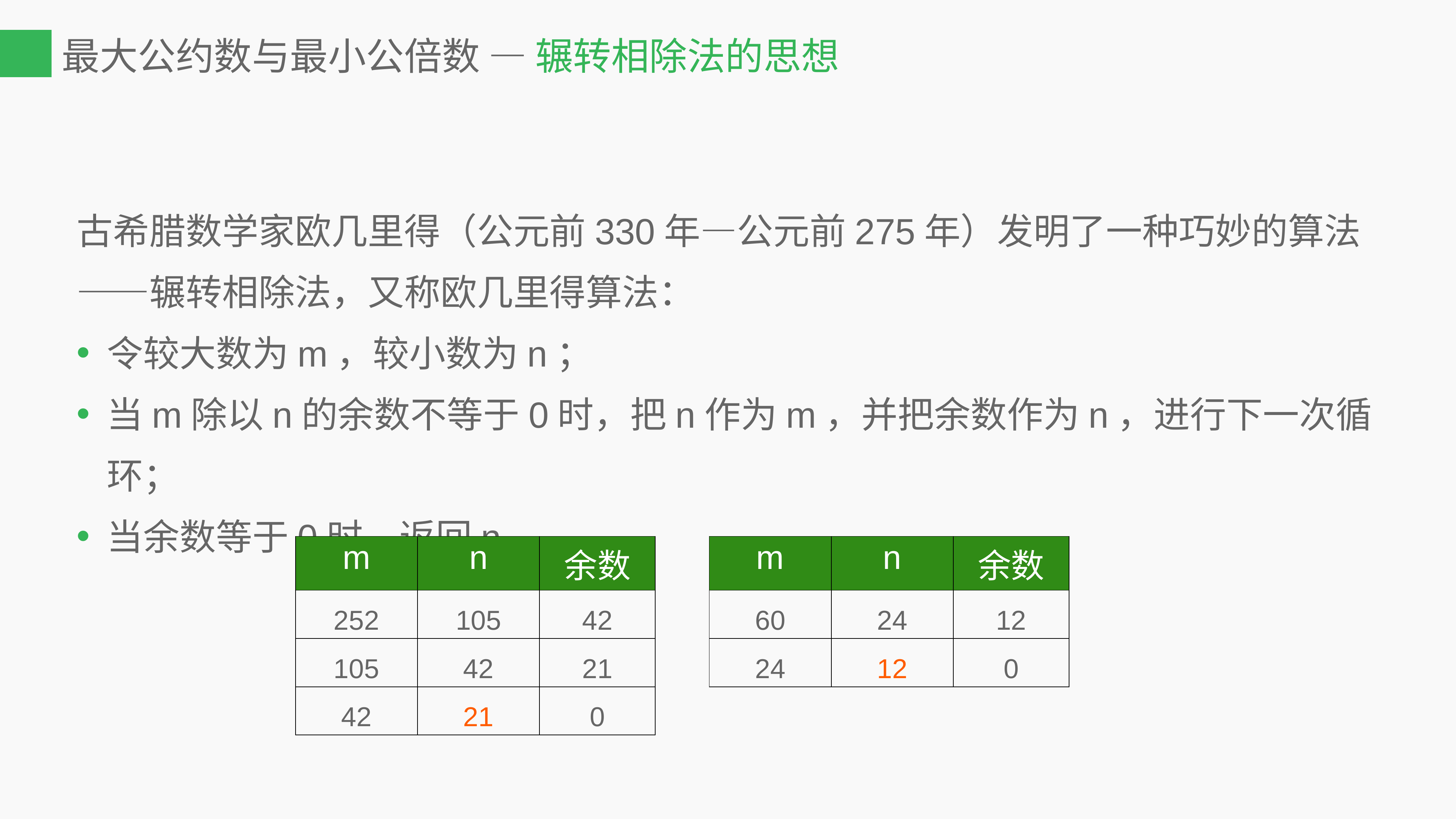

# 最大公约数与最小公倍数 — 辗转相除法的思想
古希腊数学家欧几里得（公元前330年—公元前275年）发明了一种巧妙的算法——辗转相除法，又称欧几里得算法：
令较大数为m，较小数为n；
当m除以n的余数不等于0时，把n作为m，并把余数作为n，进行下一次循环；
当余数等于0时，返回n。

| m | n | 余数 |
| --- | --- | --- |
| 60 | 24 | 12 |
| 24 | 12 | 0 |
| m | n | 余数 |
| --- | --- | --- |
| 252 | 105 | 42 |
| 105 | 42 | 21 |
| 42 | 21 | 0 |